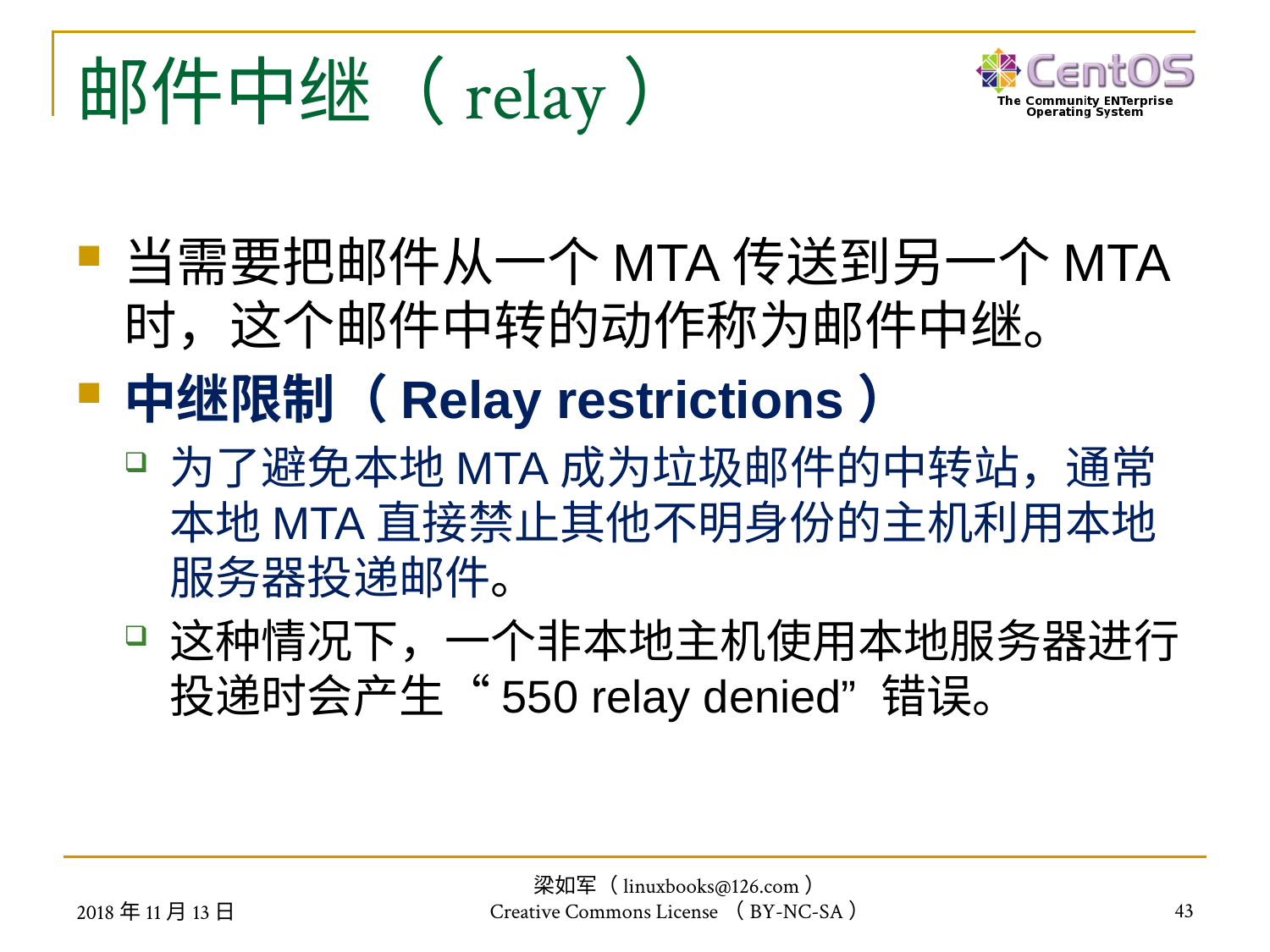

# 邮件中继（relay）
当需要把邮件从一个MTA传送到另一个MTA时，这个邮件中转的动作称为邮件中继。
中继限制（Relay restrictions）
为了避免本地MTA成为垃圾邮件的中转站，通常本地MTA直接禁止其他不明身份的主机利用本地服务器投递邮件。
这种情况下，一个非本地主机使用本地服务器进行投递时会产生“550 relay denied” 错误。
梁如军（linuxbooks@126.com）
Creative Commons License（BY-NC-SA）
2018年11月13日
43